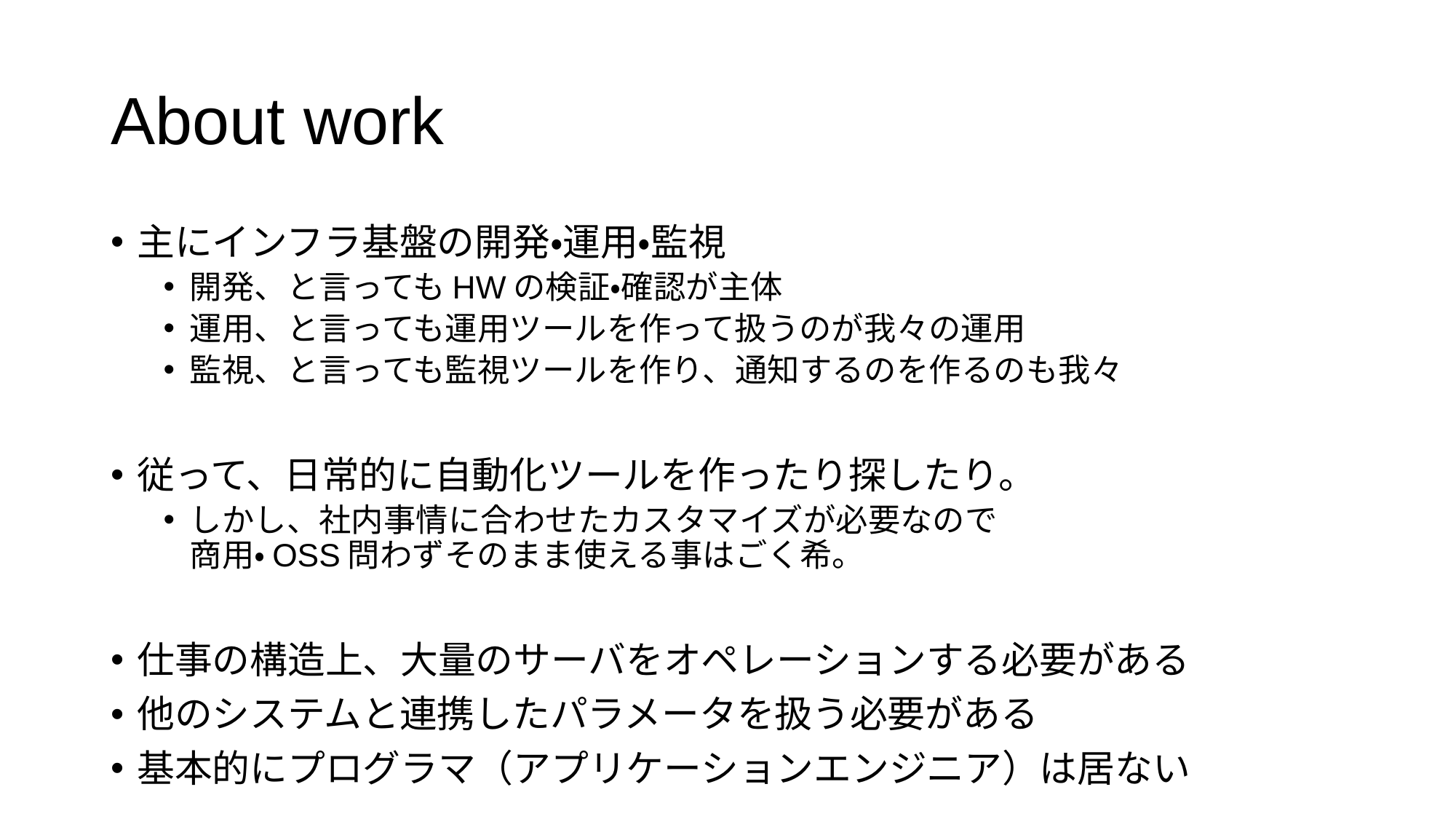

# About work
主にインフラ基盤の開発・運用・監視
開発、と言ってもHWの検証・確認が主体
運用、と言っても運用ツールを作って扱うのが我々の運用
監視、と言っても監視ツールを作り、通知するのを作るのも我々

従って、日常的に自動化ツールを作ったり探したり。
しかし、社内事情に合わせたカスタマイズが必要なので
商用・OSS問わずそのまま使える事はごく希。

仕事の構造上、大量のサーバをオペレーションする必要がある
他のシステムと連携したパラメータを扱う必要がある
基本的にプログラマ（アプリケーションエンジニア）は居ない